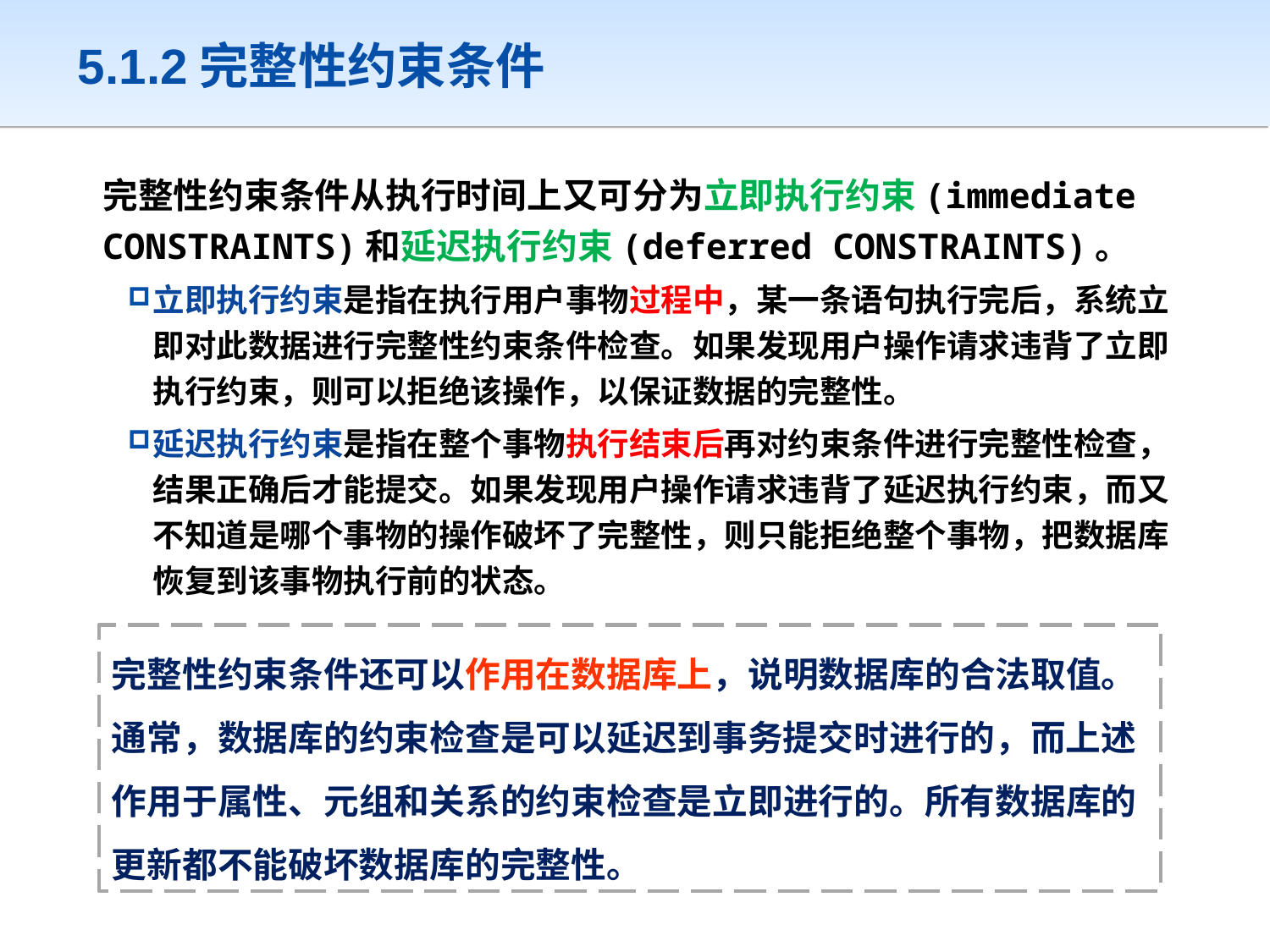

# 5.1.2完整性约束条件
	完整性约束条件从执行时间上又可分为立即执行约束(immediate CONSTRAINTS)和延迟执行约束(deferred CONSTRAINTS)。
立即执行约束是指在执行用户事物过程中，某一条语句执行完后，系统立即对此数据进行完整性约束条件检查。如果发现用户操作请求违背了立即执行约束，则可以拒绝该操作，以保证数据的完整性。
延迟执行约束是指在整个事物执行结束后再对约束条件进行完整性检查，结果正确后才能提交。如果发现用户操作请求违背了延迟执行约束，而又不知道是哪个事物的操作破坏了完整性，则只能拒绝整个事物，把数据库恢复到该事物执行前的状态。

完整性约束条件还可以作用在数据库上，说明数据库的合法取值。通常，数据库的约束检查是可以延迟到事务提交时进行的，而上述作用于属性、元组和关系的约束检查是立即进行的。所有数据库的更新都不能破坏数据库的完整性。